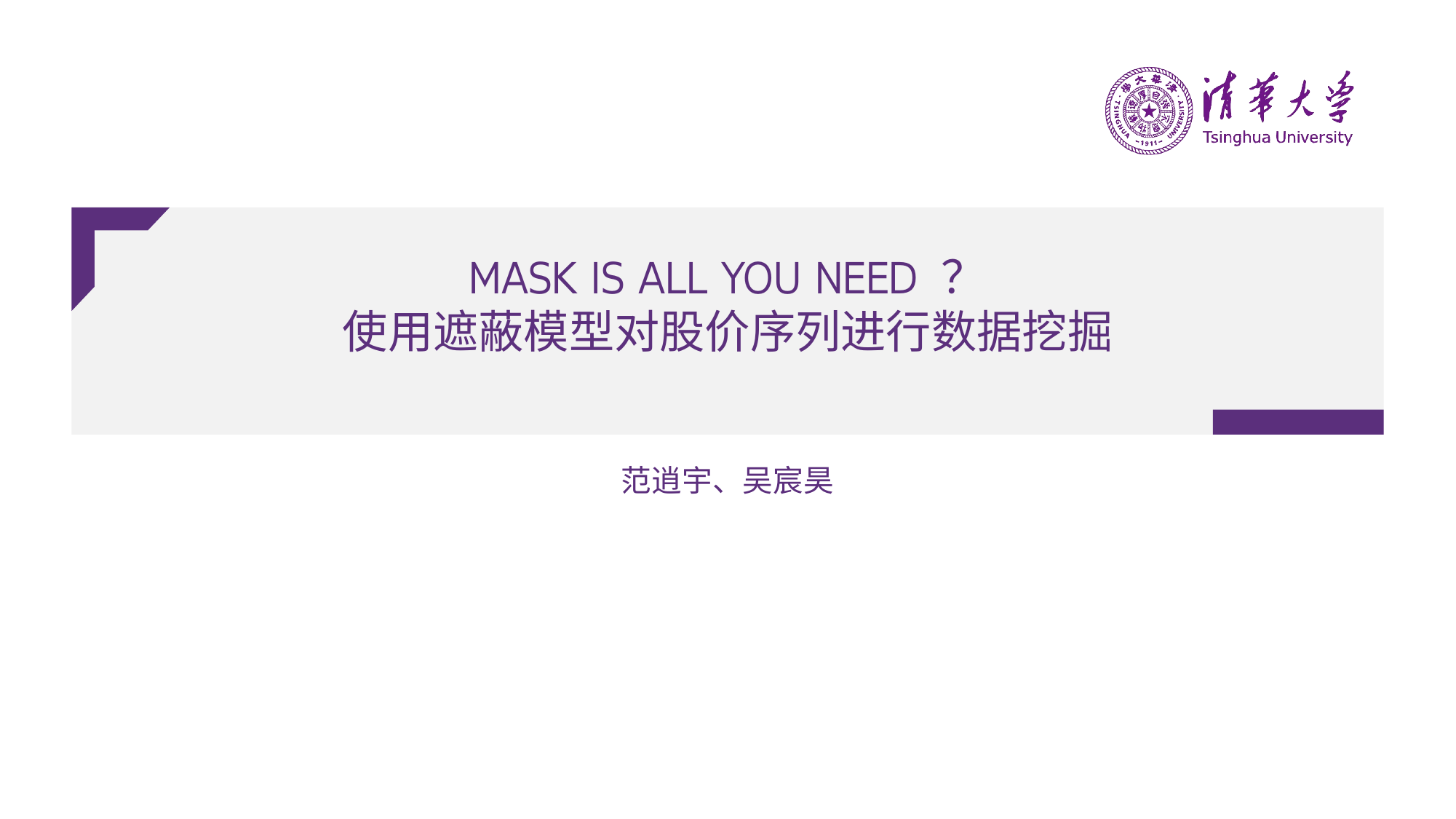

# Mask is all you need ？ 使用遮蔽模型对股价序列进行数据挖掘
范逍宇、吴宸昊